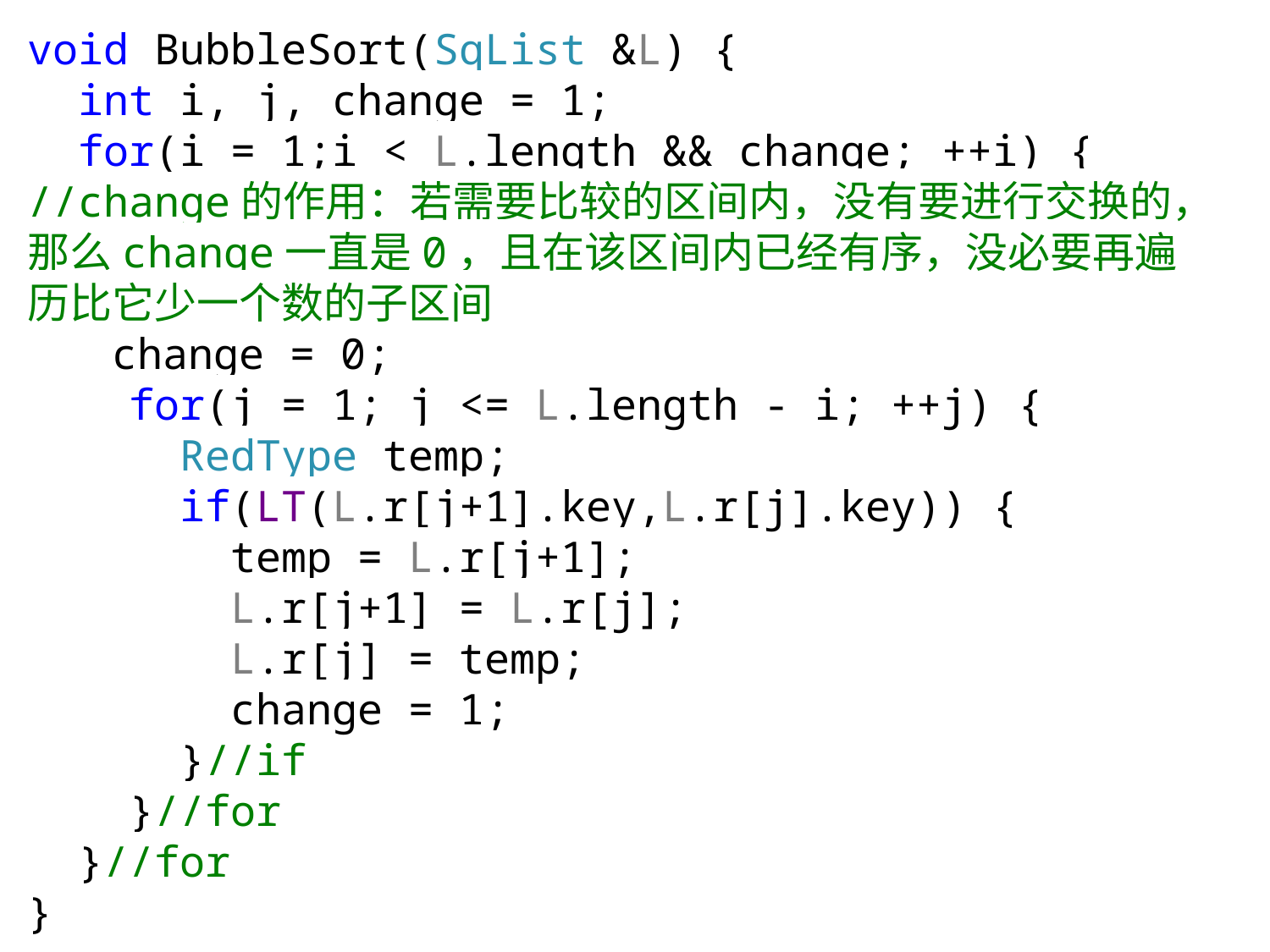

void BubbleSort(SqList &L) {
  int i, j, change = 1;
  for(i = 1;i < L.length && change; ++i) {
//change的作用：若需要比较的区间内，没有要进行交换的，那么change一直是0，且在该区间内已经有序，没必要再遍历比它少一个数的子区间
    change = 0;
    for(j = 1; j <= L.length - i; ++j) {
      RedType temp;
      if(LT(L.r[j+1].key,L.r[j].key)) {
        temp = L.r[j+1];
        L.r[j+1] = L.r[j];
        L.r[j] = temp;
        change = 1;
      }//if
    }//for
  }//for
}